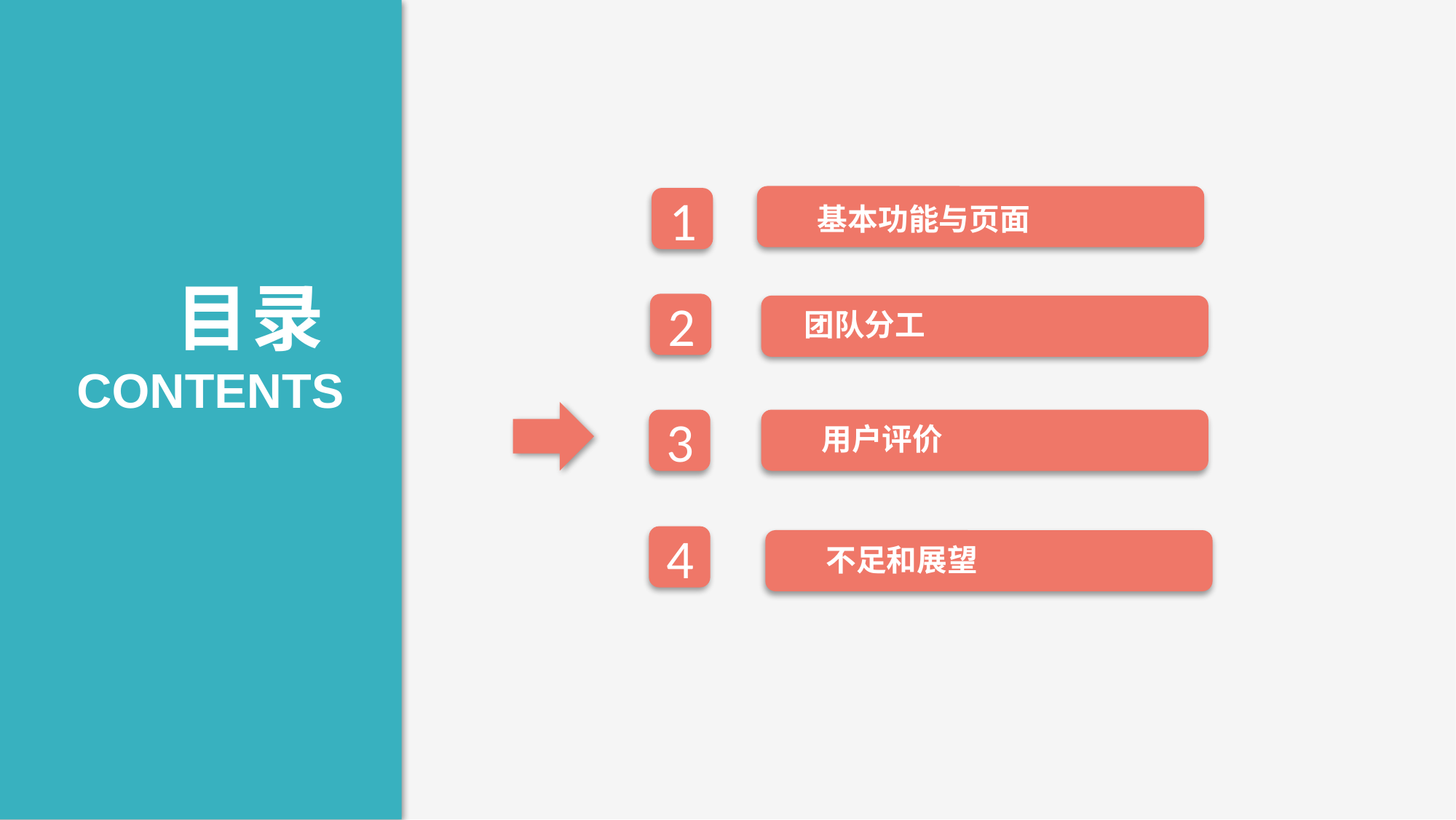

基本功能与页面
1
目录
CONTENTS
2

团队分工

3

用户评价
4

不足和展望